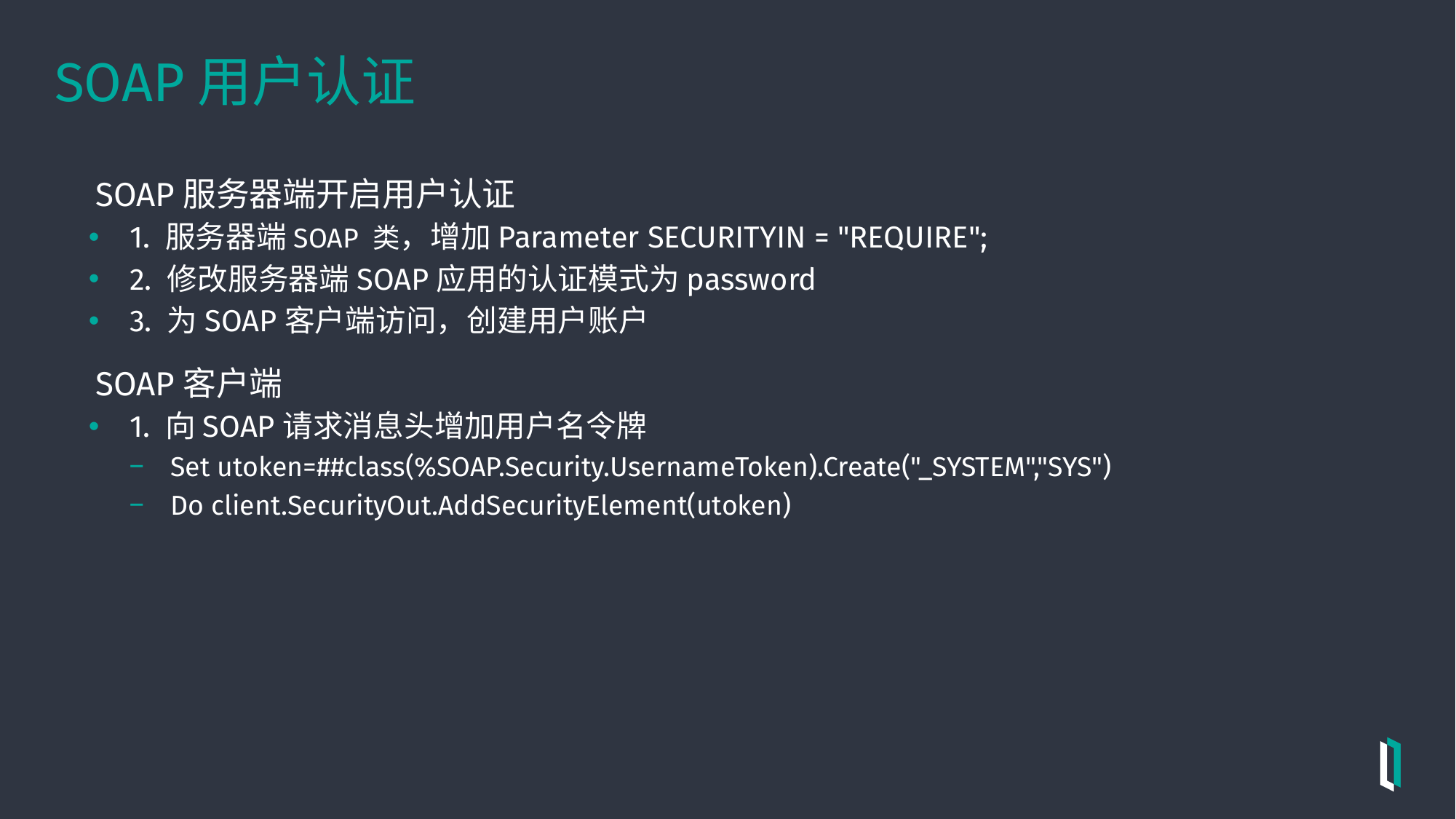

# SOAP用户认证
SOAP服务器端开启用户认证
1. 服务器端SOAP 类，增加Parameter SECURITYIN = "REQUIRE";
2. 修改服务器端SOAP应用的认证模式为password
3. 为SOAP客户端访问，创建用户账户
SOAP客户端
1. 向SOAP请求消息头增加用户名令牌
Set utoken=##class(%SOAP.Security.UsernameToken).Create("_SYSTEM","SYS")
Do client.SecurityOut.AddSecurityElement(utoken)